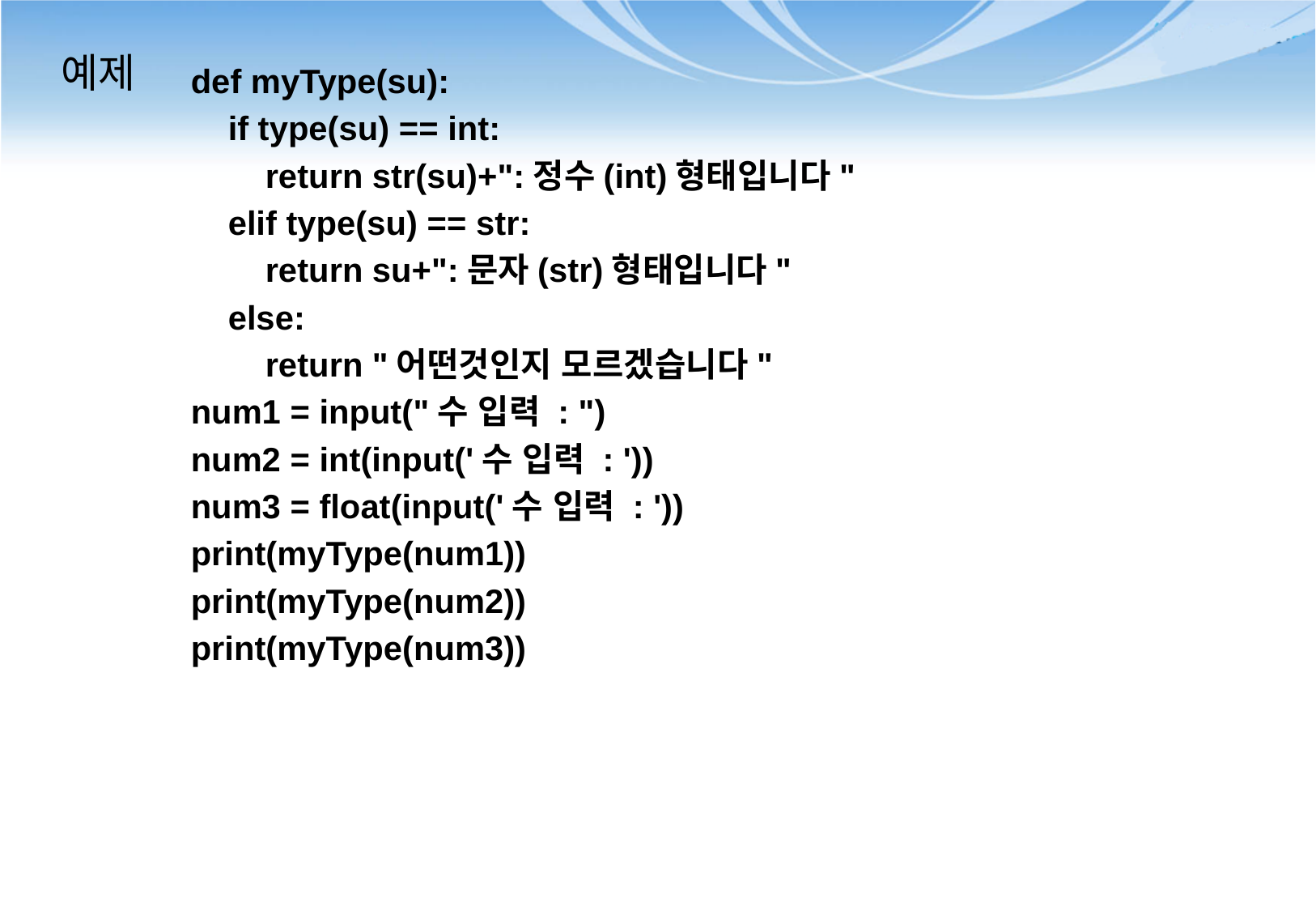

# 예제
def myType(su):
    if type(su) == int:
        return str(su)+":정수(int)형태입니다"
    elif type(su) == str:
        return su+":문자(str)형태입니다"
    else:
        return "어떤것인지 모르겠습니다"
num1 = input("수 입력 : ")
num2 = int(input('수 입력 : '))
num3 = float(input('수 입력 : '))
print(myType(num1))
print(myType(num2))
print(myType(num3))